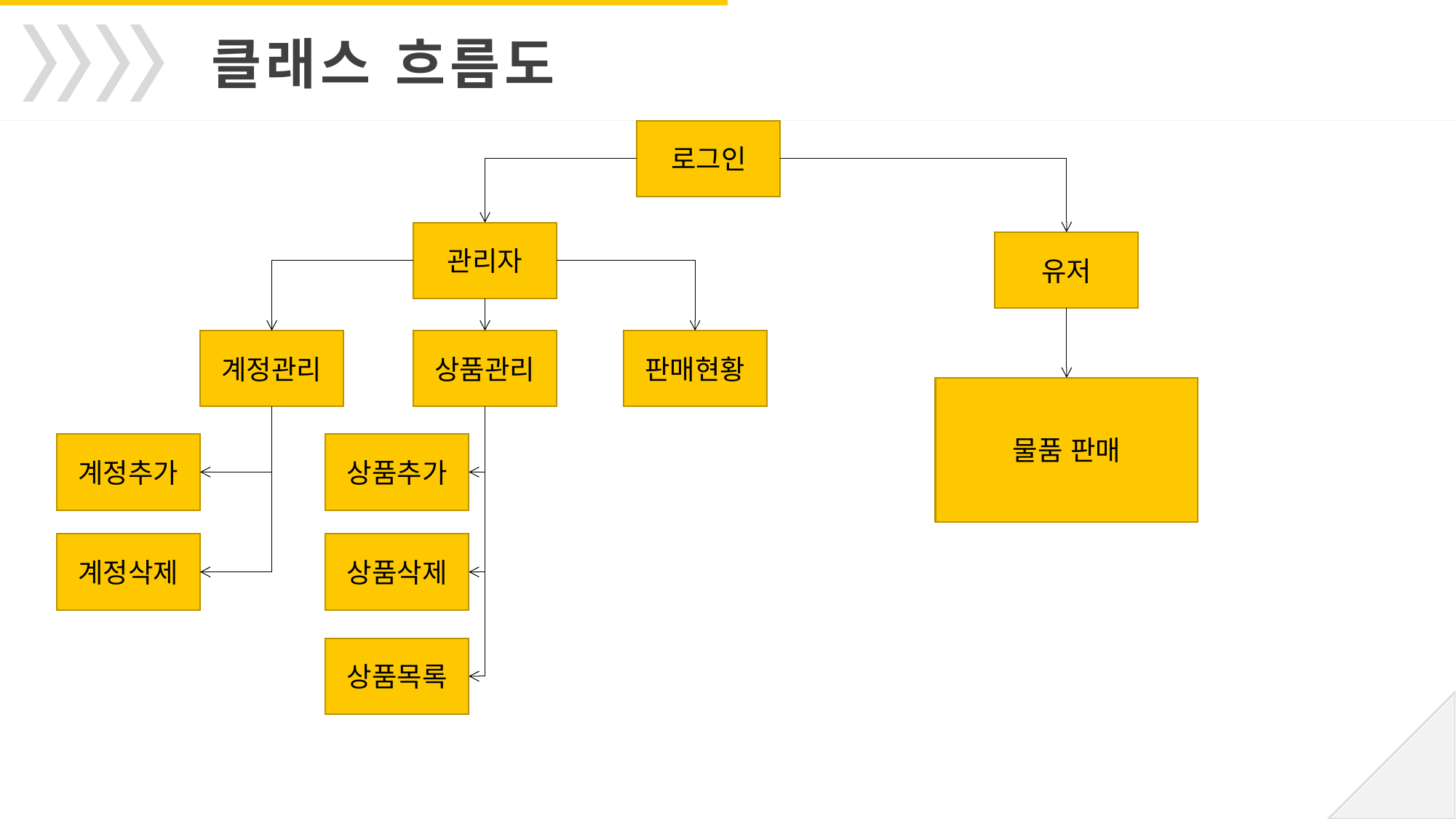

클래스 흐름도
로그인
관리자
유저
판매현황
계정관리
상품관리
물품 판매
계정추가
상품추가
계정삭제
상품삭제
상품목록